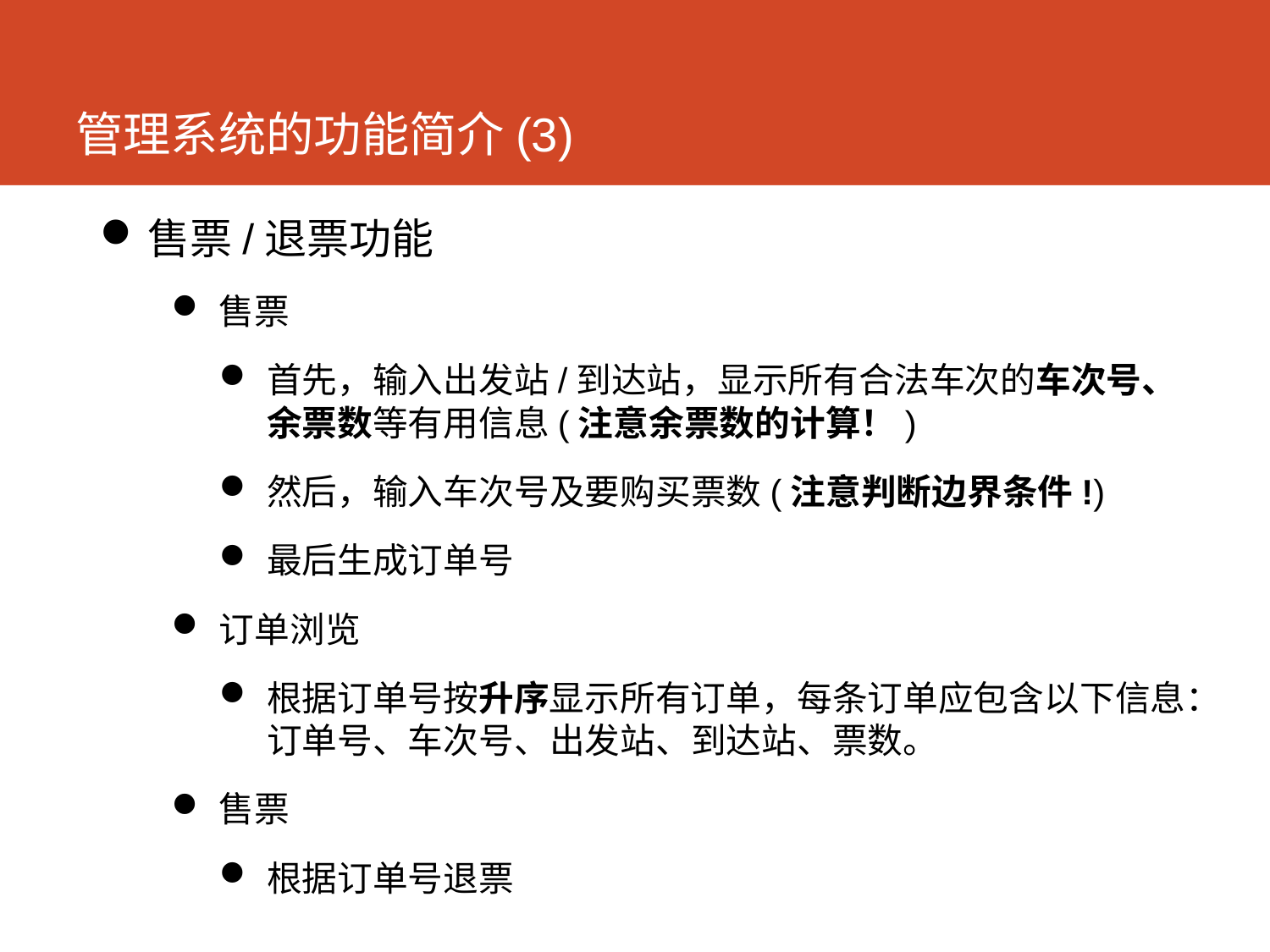

# 管理系统的功能简介(3)
售票/退票功能
售票
首先，输入出发站/到达站，显示所有合法车次的车次号、余票数等有用信息(注意余票数的计算！)
然后，输入车次号及要购买票数(注意判断边界条件!)
最后生成订单号
订单浏览
根据订单号按升序显示所有订单，每条订单应包含以下信息：订单号、车次号、出发站、到达站、票数。
售票
根据订单号退票